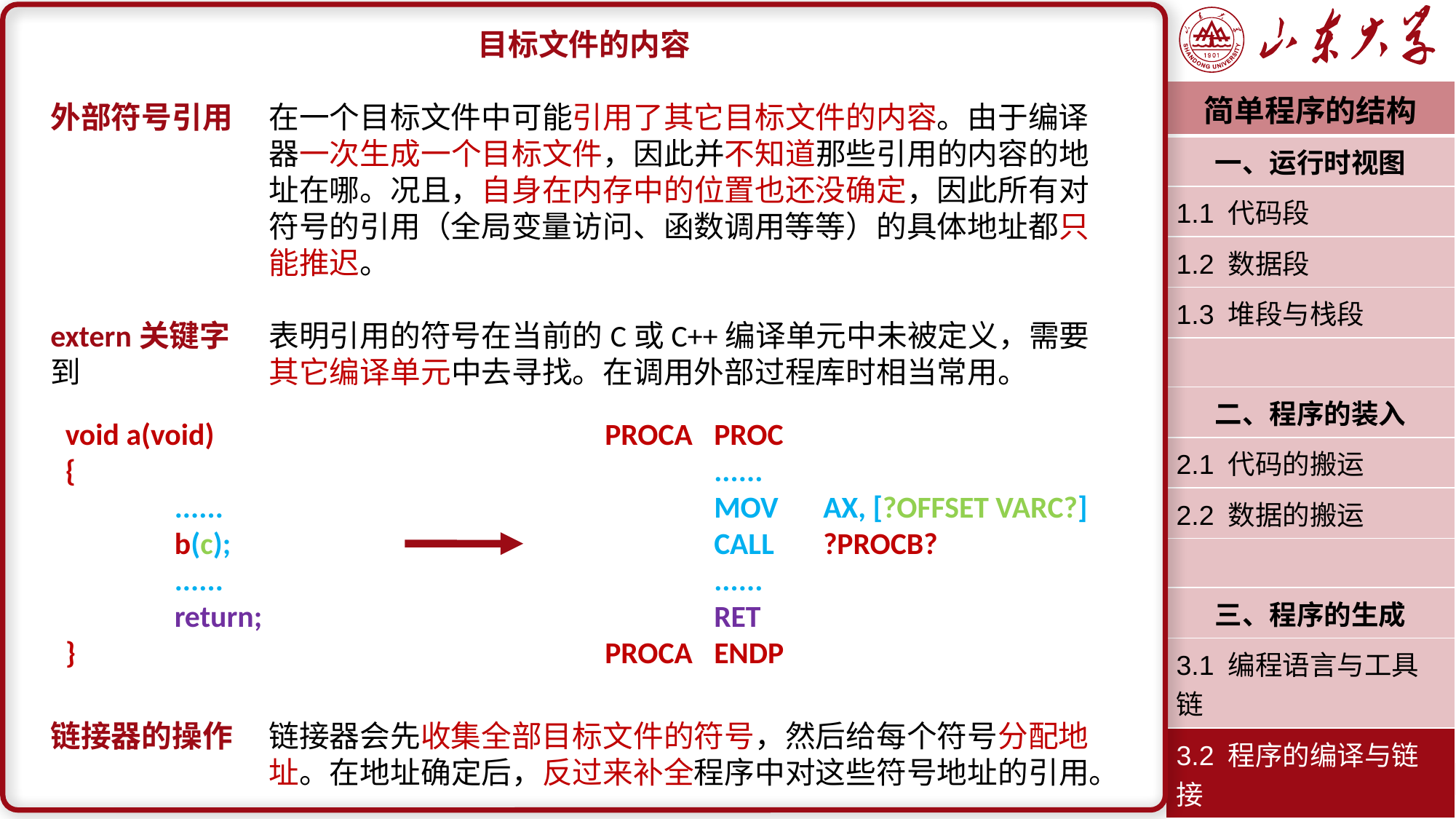

目标文件的内容

外部符号引用	在一个目标文件中可能引用了其它目标文件的内容。由于编译		器一次生成一个目标文件，因此并不知道那些引用的内容的地		址在哪。况且，自身在内存中的位置也还没确定，因此所有对		符号的引用（全局变量访问、函数调用等等）的具体地址都只		能推迟。

extern关键字	表明引用的符号在当前的C或C++编译单元中未被定义，需要到		其它编译单元中去寻找。在调用外部过程库时相当常用。

链接器的操作	链接器会先收集全部目标文件的符号，然后给每个符号分配地		址。在地址确定后，反过来补全程序中对这些符号地址的引用。
| 简单程序的结构 |
| --- |
| 一、运行时视图 |
| 1.1 代码段 |
| 1.2 数据段 |
| 1.3 堆段与栈段 |
|  |
| 二、程序的装入 |
| 2.1 代码的搬运 |
| 2.2 数据的搬运 |
|  |
| 三、程序的生成 |
| 3.1 编程语言与工具链 |
| 3.2 程序的编译与链接 |
| 3.3 过程调用与栈框 |
| 潘润宇 2023.03 |
void a(void)
{
	......
	b(c);
	......
	return;
}
PROCA	PROC
	......
	MOV	AX, [?OFFSET VARC?]
	CALL	?PROCB?
	......
	RET
PROCA	ENDP